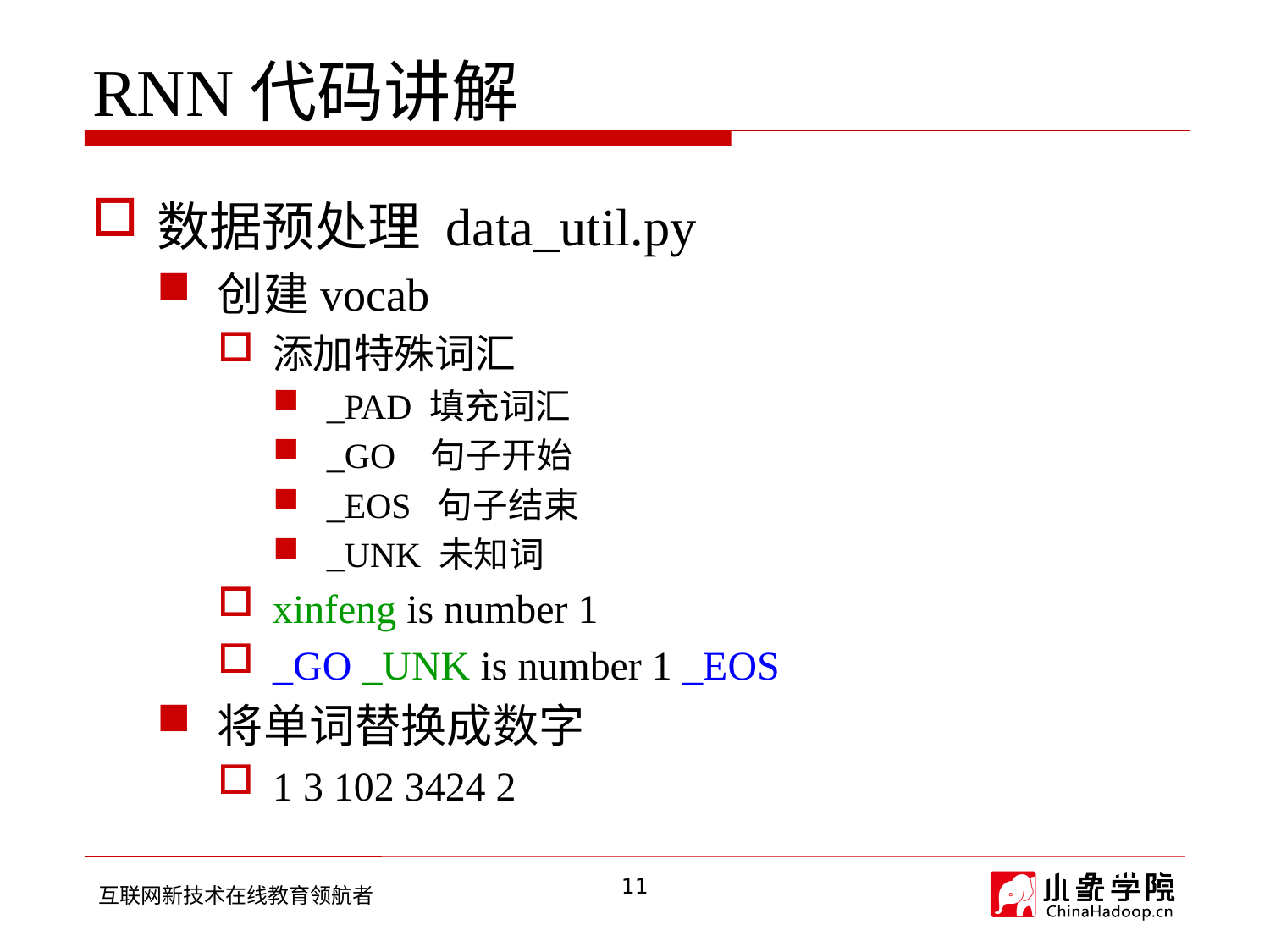

# RNN代码讲解
数据预处理 data_util.py
创建vocab
添加特殊词汇
_PAD 填充词汇
_GO   句子开始
_EOS  句子结束
_UNK 未知词
xinfeng is number 1
_GO _UNK is number 1 _EOS
将单词替换成数字
1 3 102 3424 2

11